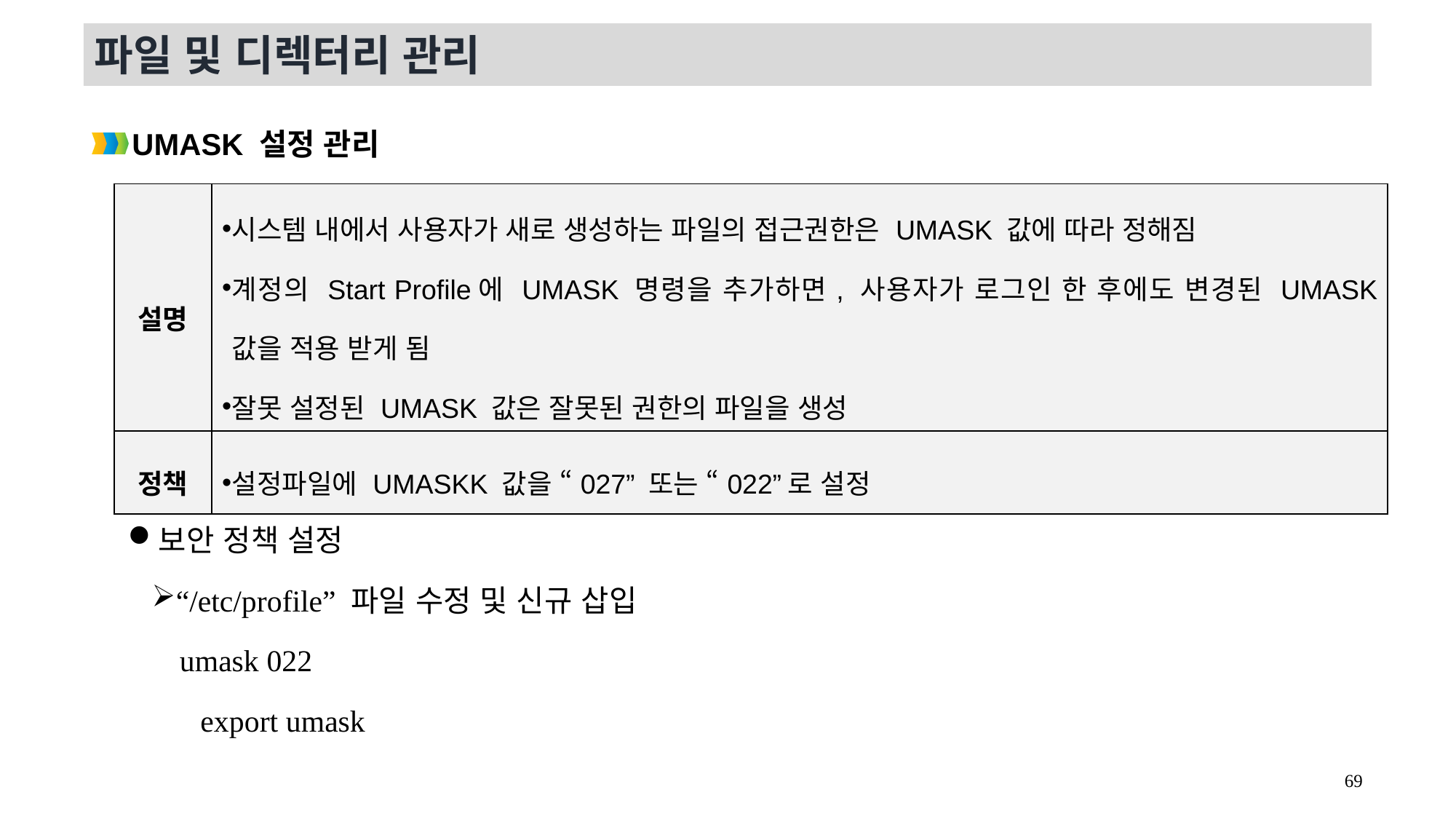

파일 및 디렉터리 관리
UMASK 설정 관리

보안 정책 설정
“/etc/profile” 파일 수정 및 신규 삽입
umask 022
export umask
| 설명 | 시스템 내에서 사용자가 새로 생성하는 파일의 접근권한은 UMASK 값에 따라 정해짐 계정의 Start Profile에 UMASK 명령을 추가하면, 사용자가 로그인 한 후에도 변경된 UMASK 값을 적용 받게 됨 잘못 설정된 UMASK 값은 잘못된 권한의 파일을 생성 |
| --- | --- |
| 정책 | 설정파일에 UMASKK 값을 “027” 또는 “022”로 설정 |